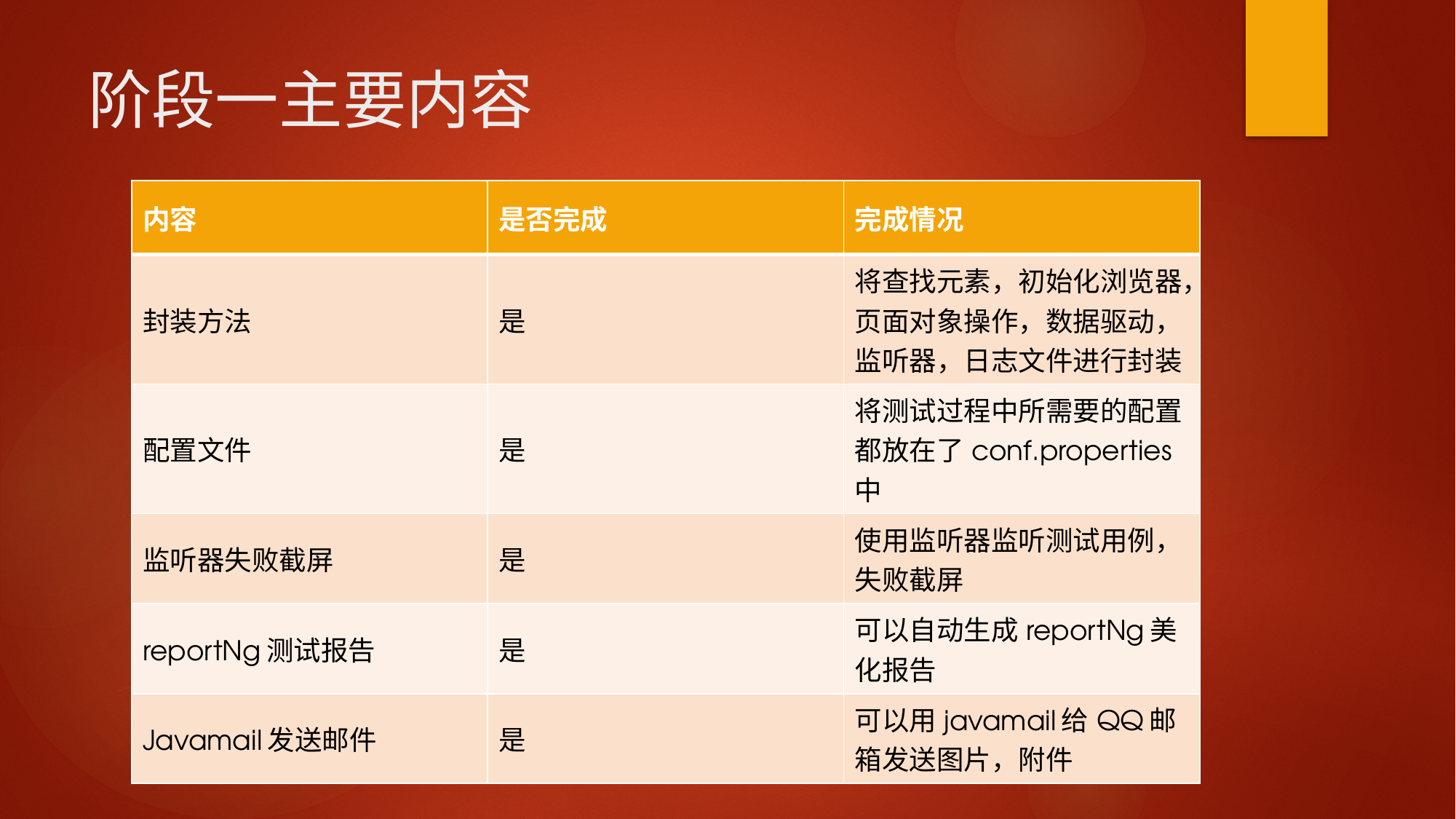

# 阶段一主要内容
| 内容 | 是否完成 | 完成情况 |
| --- | --- | --- |
| 封装方法 | 是 | 将查找元素，初始化浏览器，页面对象操作，数据驱动，监听器，日志文件进行封装 |
| 配置文件 | 是 | 将测试过程中所需要的配置都放在了conf.properties中 |
| 监听器失败截屏 | 是 | 使用监听器监听测试用例，失败截屏 |
| reportNg测试报告 | 是 | 可以自动生成reportNg美化报告 |
| Javamail发送邮件 | 是 | 可以用javamail给QQ邮箱发送图片，附件 |